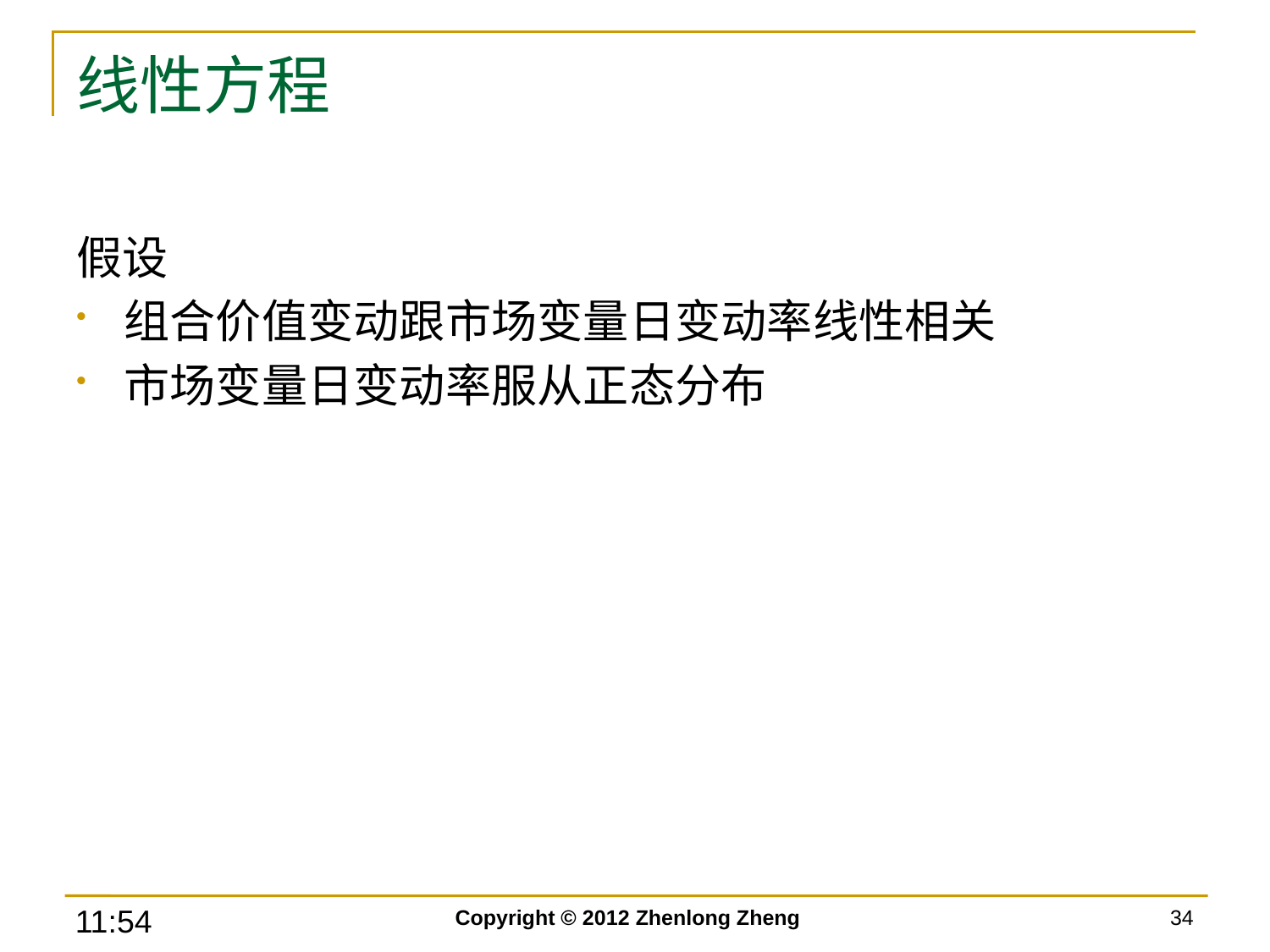

# 线性方程
假设
组合价值变动跟市场变量日变动率线性相关
市场变量日变动率服从正态分布
Copyright © 2012 Zhenlong Zheng
34